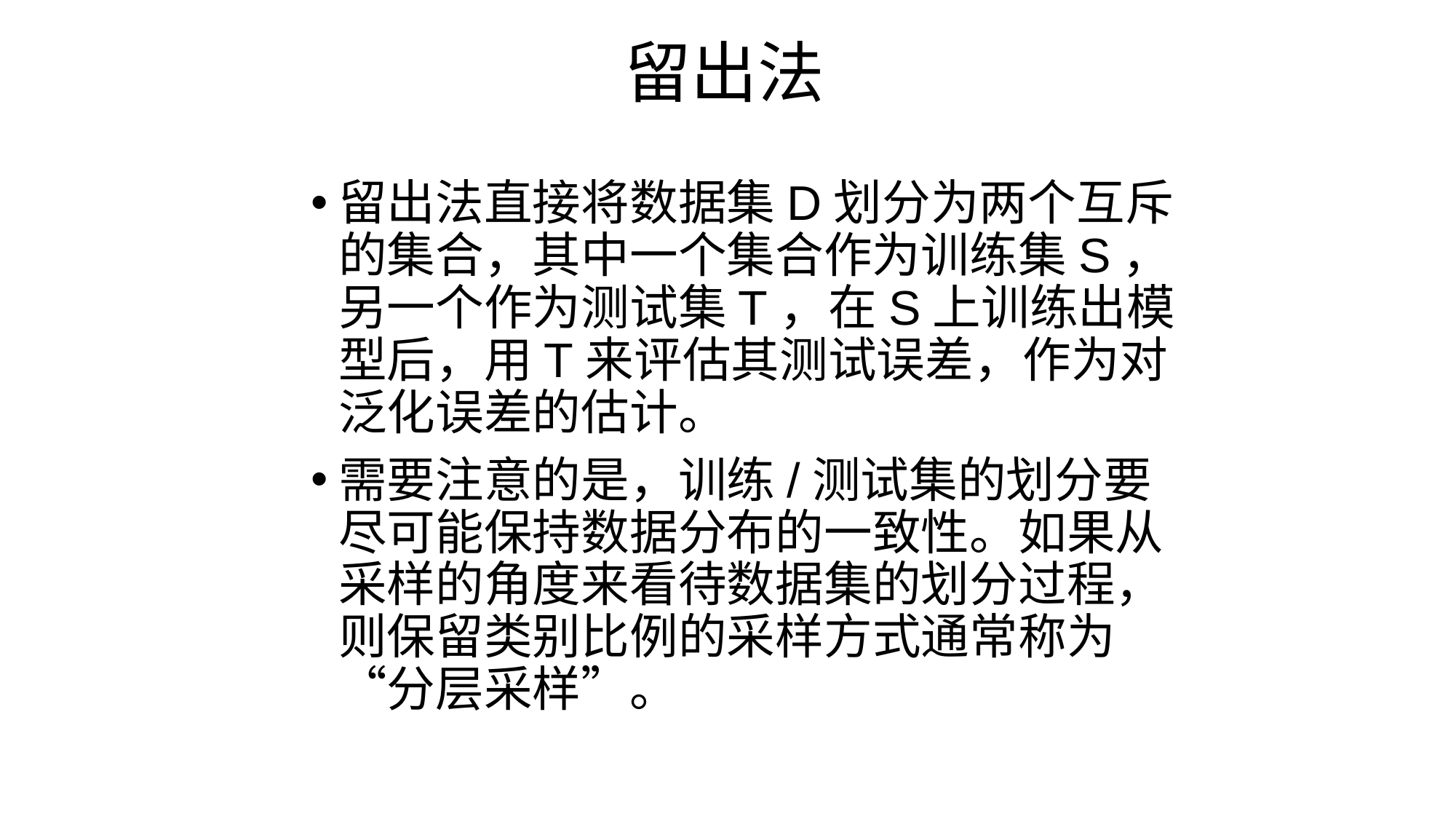

# 留出法
留出法直接将数据集D划分为两个互斥的集合，其中一个集合作为训练集S，另一个作为测试集T，在S上训练出模型后，用T来评估其测试误差，作为对泛化误差的估计。
需要注意的是，训练/测试集的划分要尽可能保持数据分布的一致性。如果从采样的角度来看待数据集的划分过程，则保留类别比例的采样方式通常称为“分层采样”。